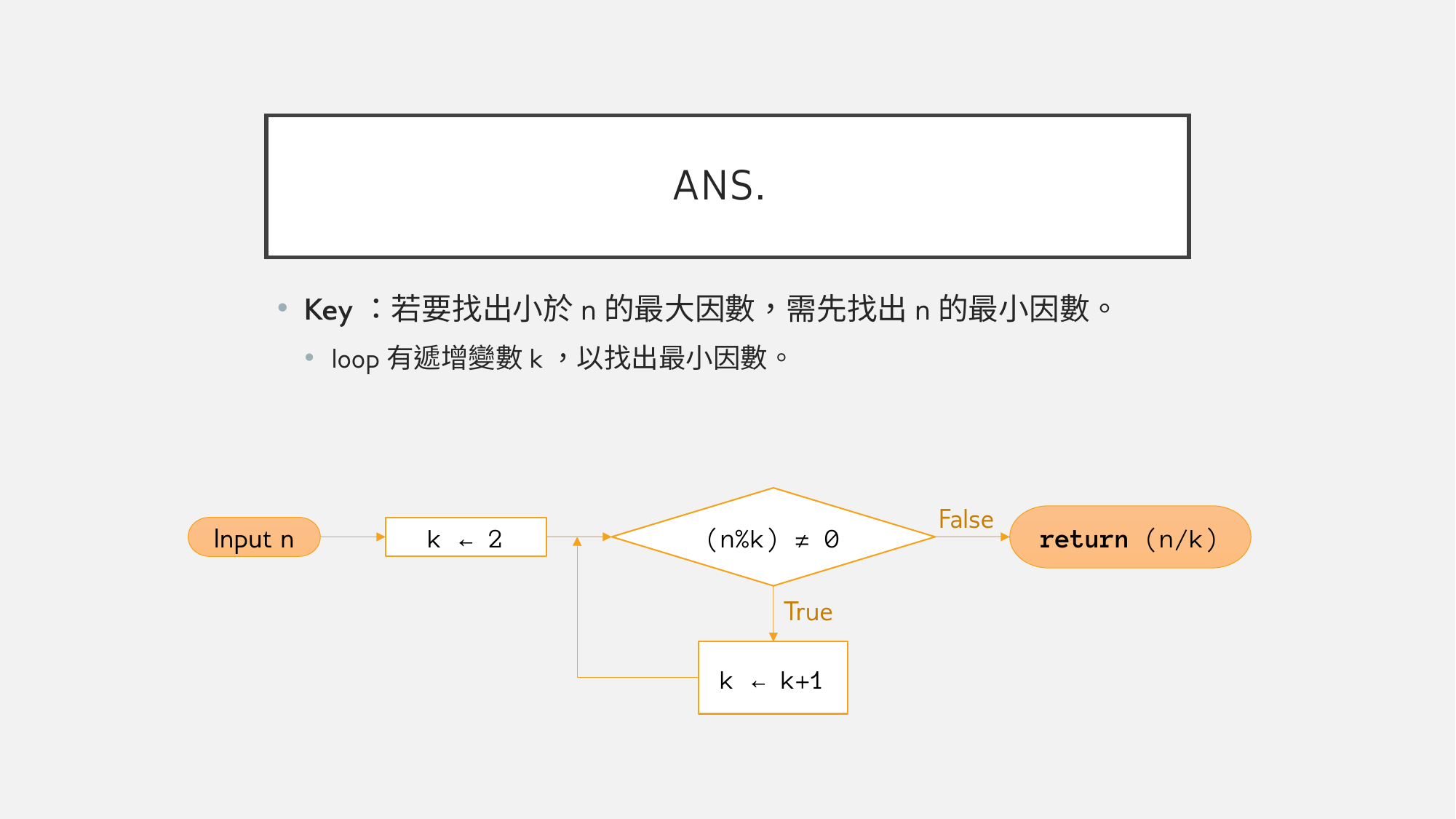

# Ans.
Key：若要找出小於n的最大因數，需先找出n的最小因數。
loop有遞增變數k，以找出最小因數。
(n%k) ≠ 0
False
return (n/k)
Input n
k ← 2
True
k ← k+1